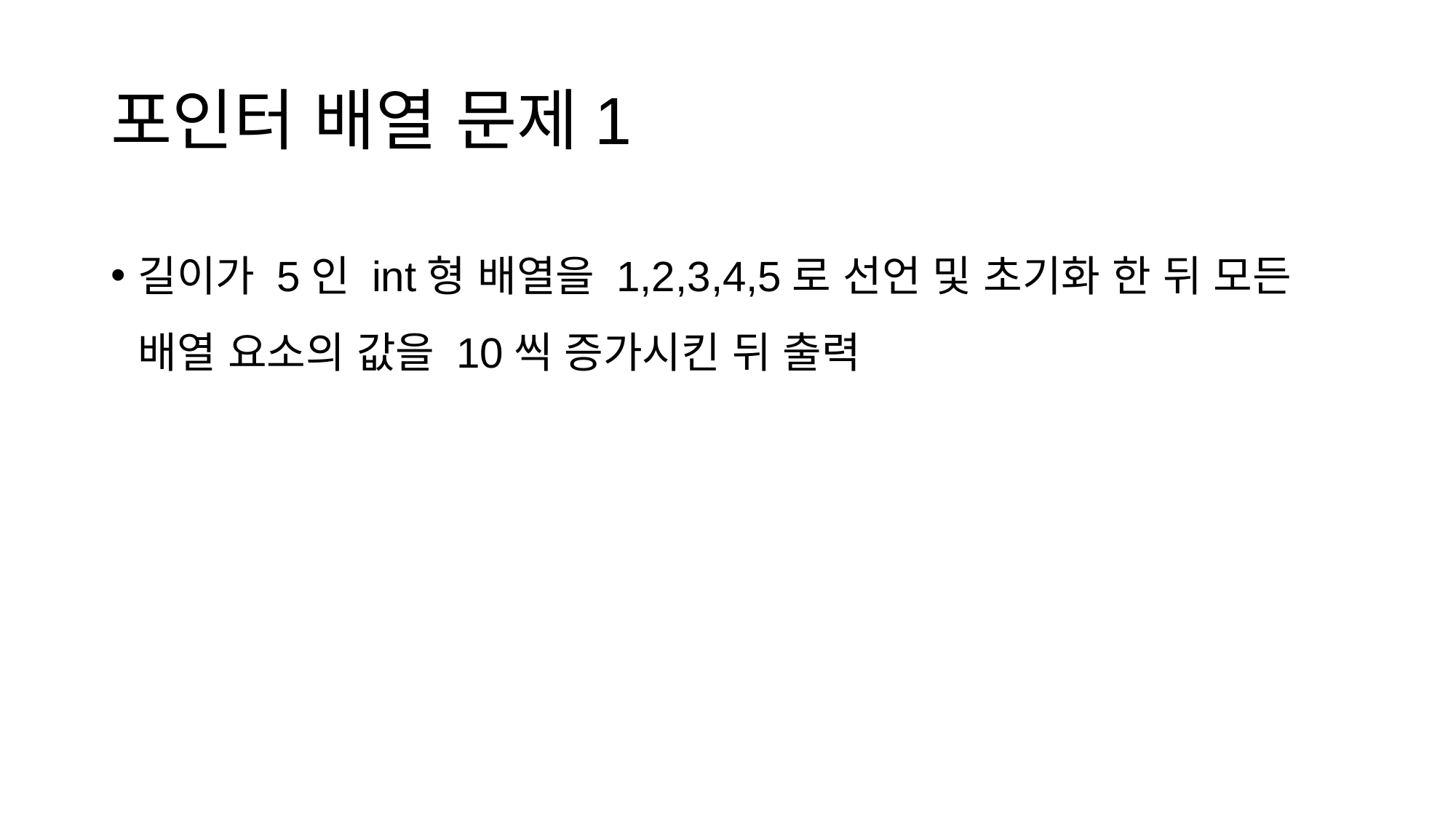

# 포인터 배열 문제1
길이가 5인 int형 배열을 1,2,3,4,5로 선언 및 초기화 한 뒤 모든 배열 요소의 값을 10씩 증가시킨 뒤 출력